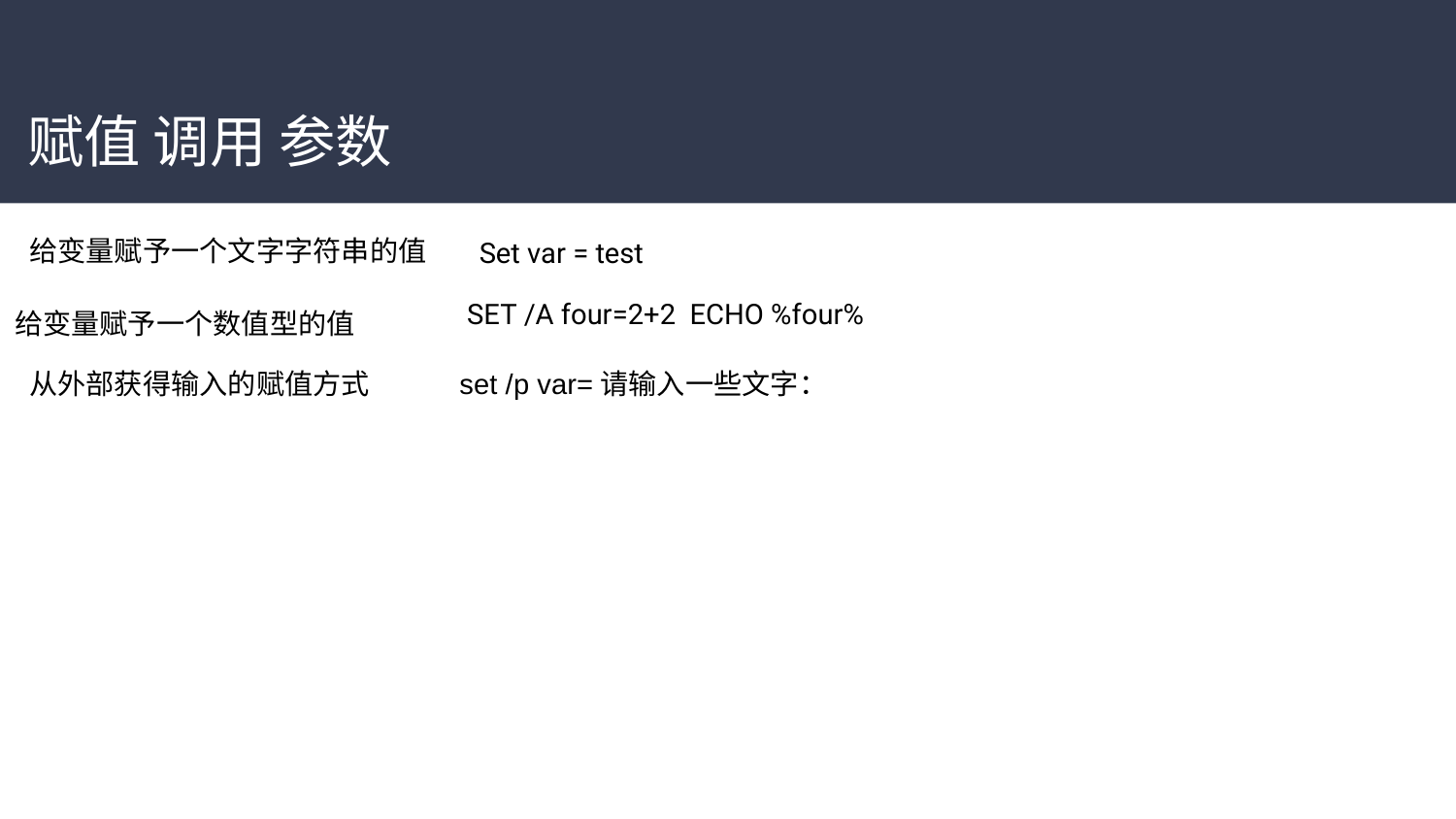

# 赋值 调用 参数

 给变量赋予一个文字字符串的值
Set var = test
SET /A four=2+2  ECHO %four%
给变量赋予一个数值型的值

 从外部获得输入的赋值方式
 set /p var=请输入一些文字：